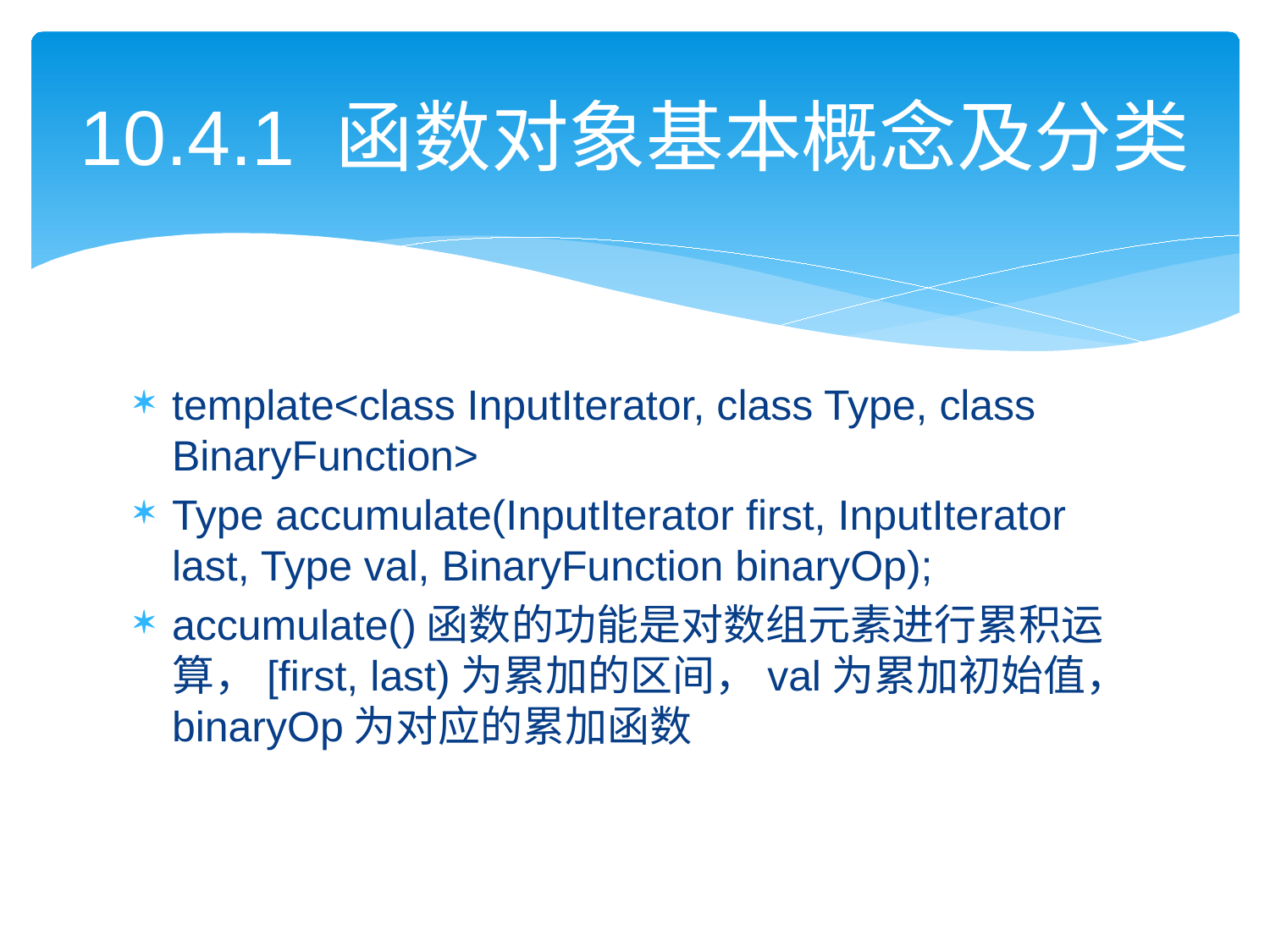

# 10.4.1 函数对象基本概念及分类
template<class InputIterator, class Type, class BinaryFunction>
Type accumulate(InputIterator first, InputIterator last, Type val, BinaryFunction binaryOp);
accumulate()函数的功能是对数组元素进行累积运算，[first, last)为累加的区间，val为累加初始值，binaryOp为对应的累加函数